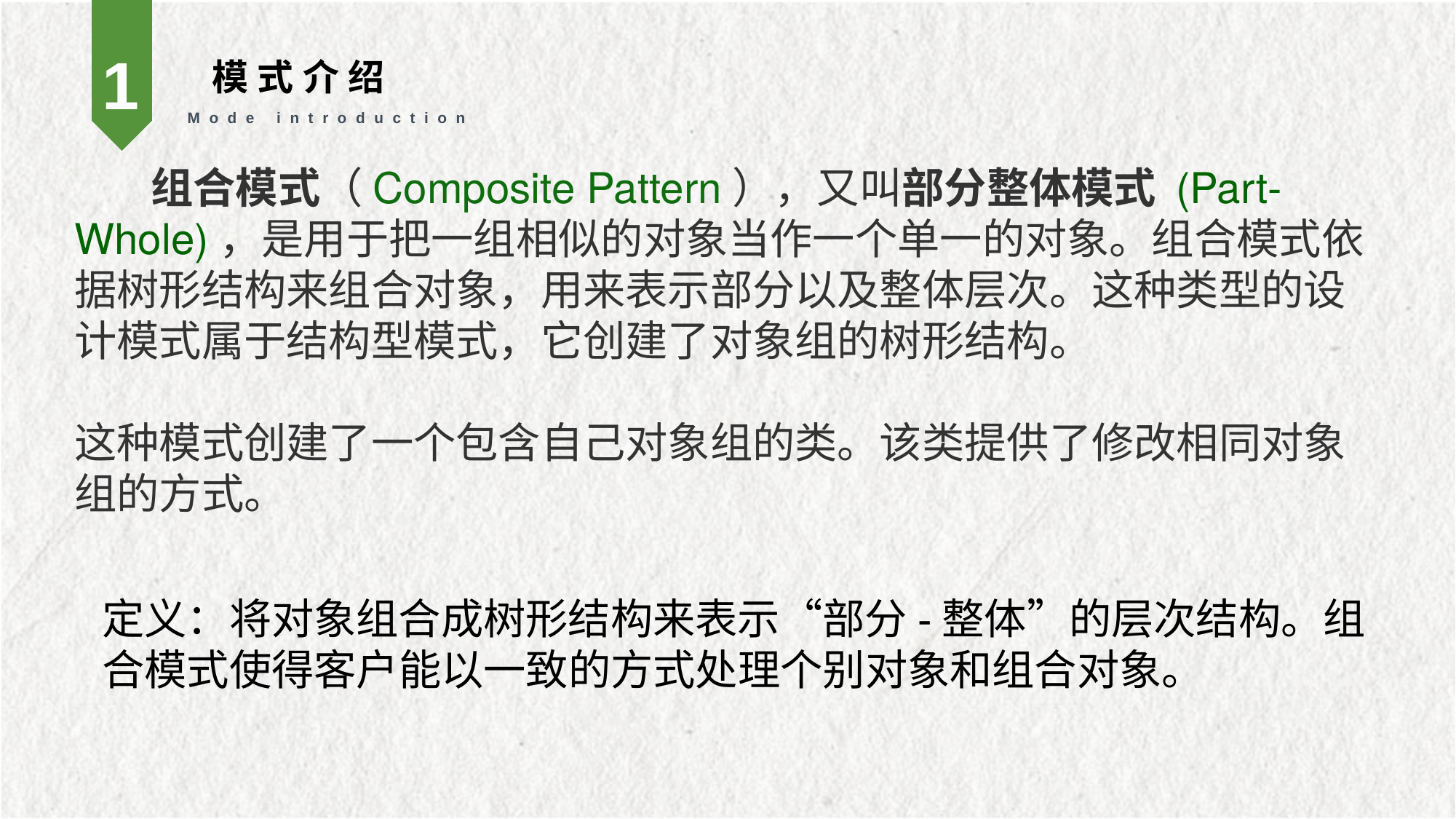

1

 模式介绍
Mode introduction
       组合模式（Composite Pattern），又叫部分整体模式 (Part-Whole)，是用于把一组相似的对象当作一个单一的对象。组合模式依据树形结构来组合对象，用来表示部分以及整体层次。这种类型的设计模式属于结构型模式，它创建了对象组的树形结构。

这种模式创建了一个包含自己对象组的类。该类提供了修改相同对象组的方式。
定义：将对象组合成树形结构来表示“部分-整体”的层次结构。组合模式使得客户能以一致的方式处理个别对象和组合对象。